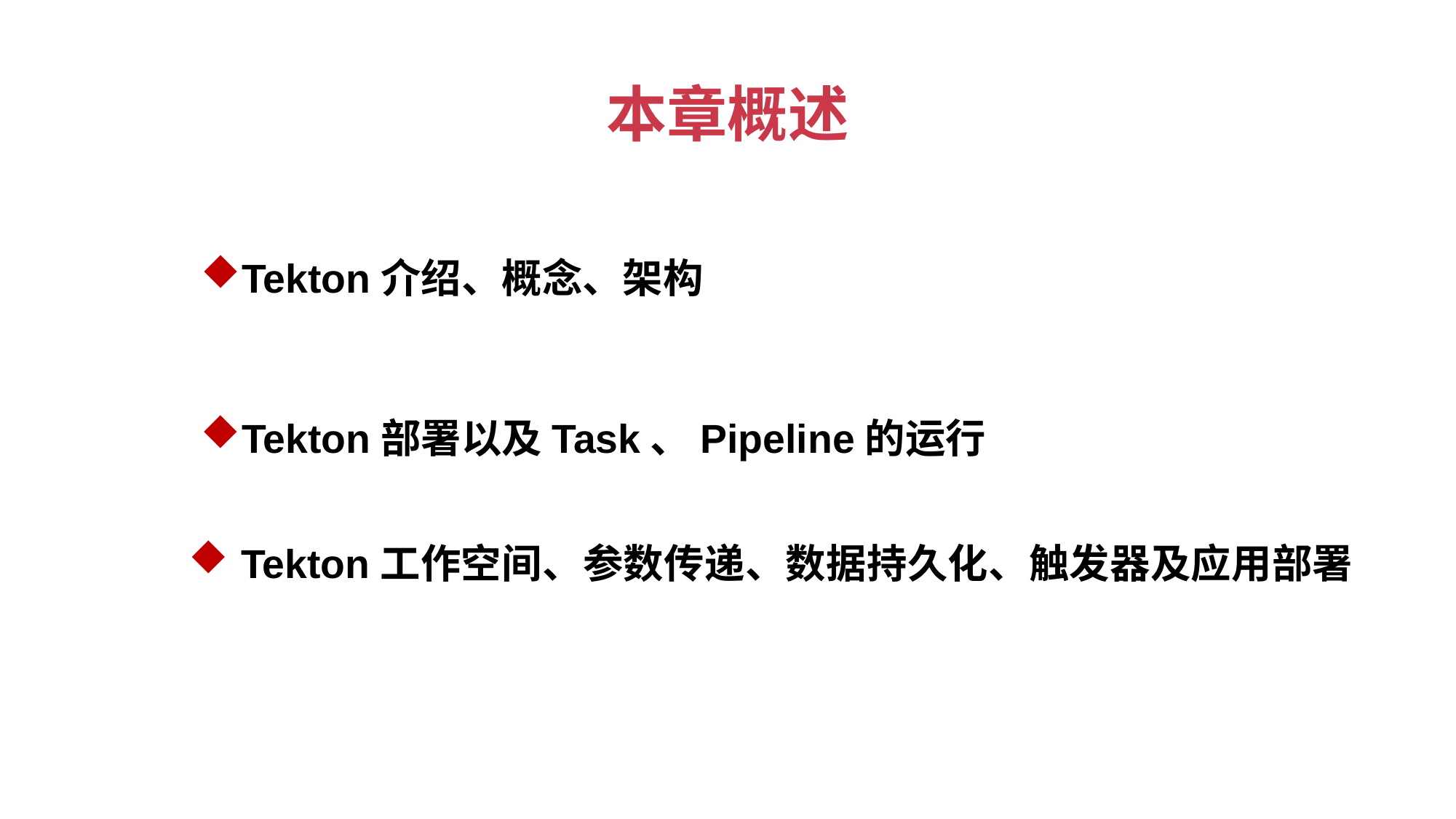

本章概述
Tekton介绍、概念、架构
Tekton部署以及Task、Pipeline的运行
 Tekton工作空间、参数传递、数据持久化、触发器及应用部署